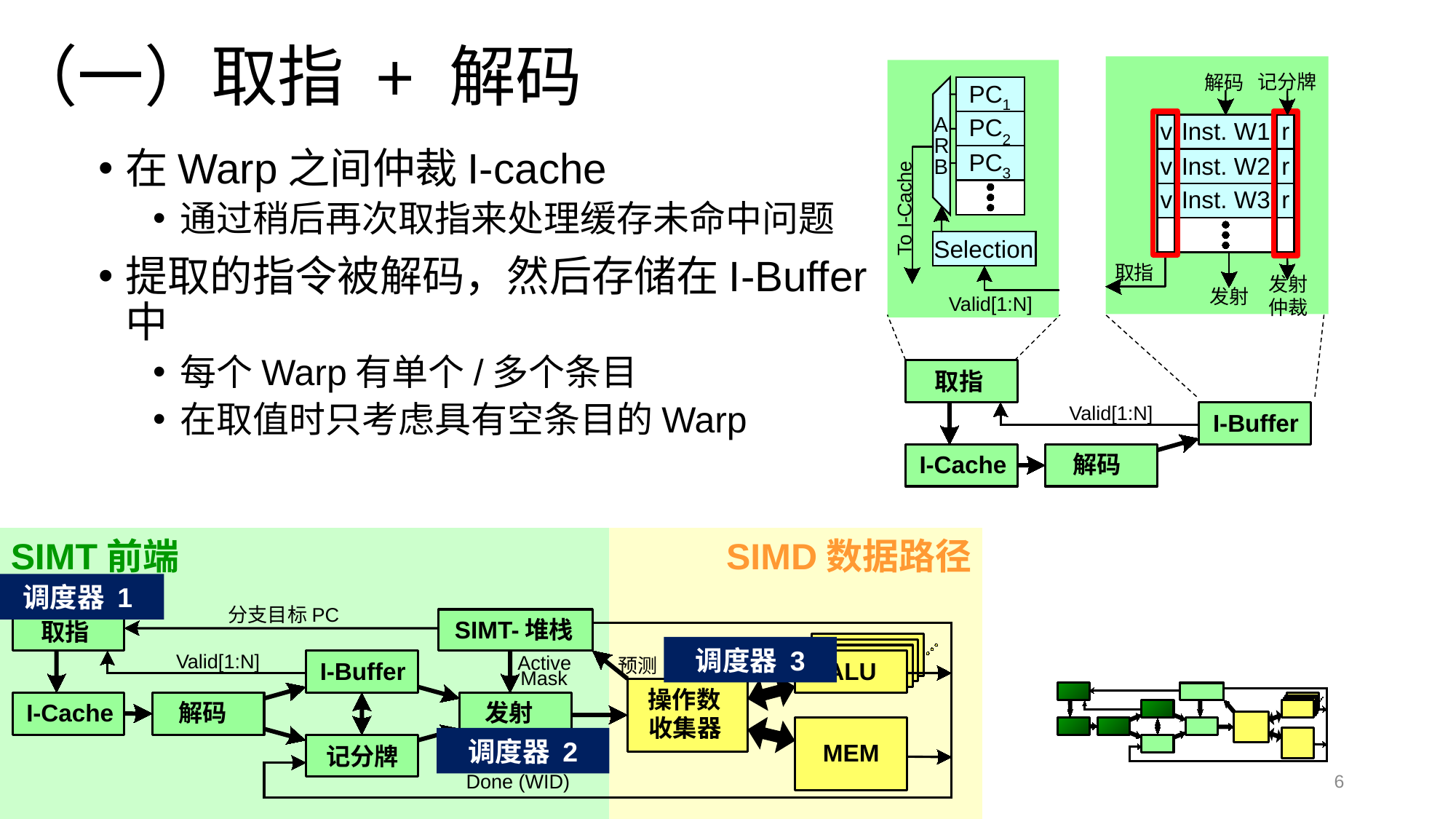

# （一）取指 + 解码

记分牌
解码

v
Inst. W1
r

v
Inst. W2
r

v
Inst. W3
r

取指

发射
仲裁

发射

PC

1
A

PC

2
R

PC
B
e

3
h
c

a

C

-
I

o

Selection
T

Valid[1:N]

取指
Valid[1:N]

I-Buffer

I-Cache
解码

在Warp之间仲裁I-cache
通过稍后再次取指来处理缓存未命中问题
提取的指令被解码，然后存储在I-Buffer中
每个Warp有单个/多个条目
在取值时只考虑具有空条目的Warp

SIMT前端
SIMD数据路径
调度器 1
分支目标PC

SIMT-堆栈
取指

ALU

ALU

Valid[1:N]
Active
ALU

预测
I-Buffer
ALU

Mask

操作数

I-Cache
解码
发射

收集器

MEM
记分牌

Done (WID)
调度器 3
调度器 2

6